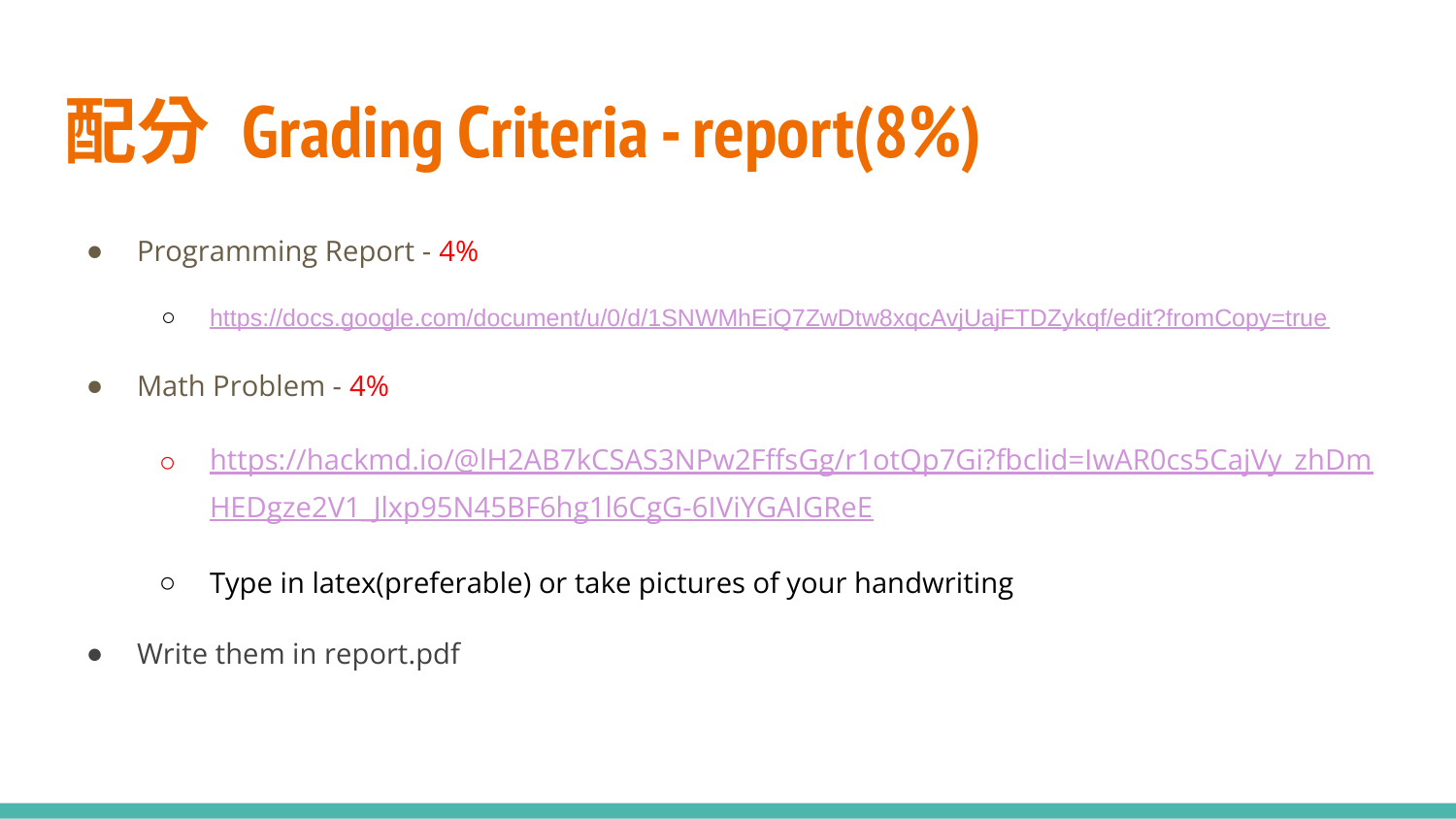

# 配分 Grading Criteria - report(8%)
Programming Report - 4%
https://docs.google.com/document/u/0/d/1SNWMhEiQ7ZwDtw8xqcAvjUajFTDZykqf/edit?fromCopy=true
Math Problem - 4%
https://hackmd.io/@lH2AB7kCSAS3NPw2FffsGg/r1otQp7Gi?fbclid=IwAR0cs5CajVy_zhDmHEDgze2V1_Jlxp95N45BF6hg1l6CgG-6IViYGAIGReE
Type in latex(preferable) or take pictures of your handwriting
Write them in report.pdf